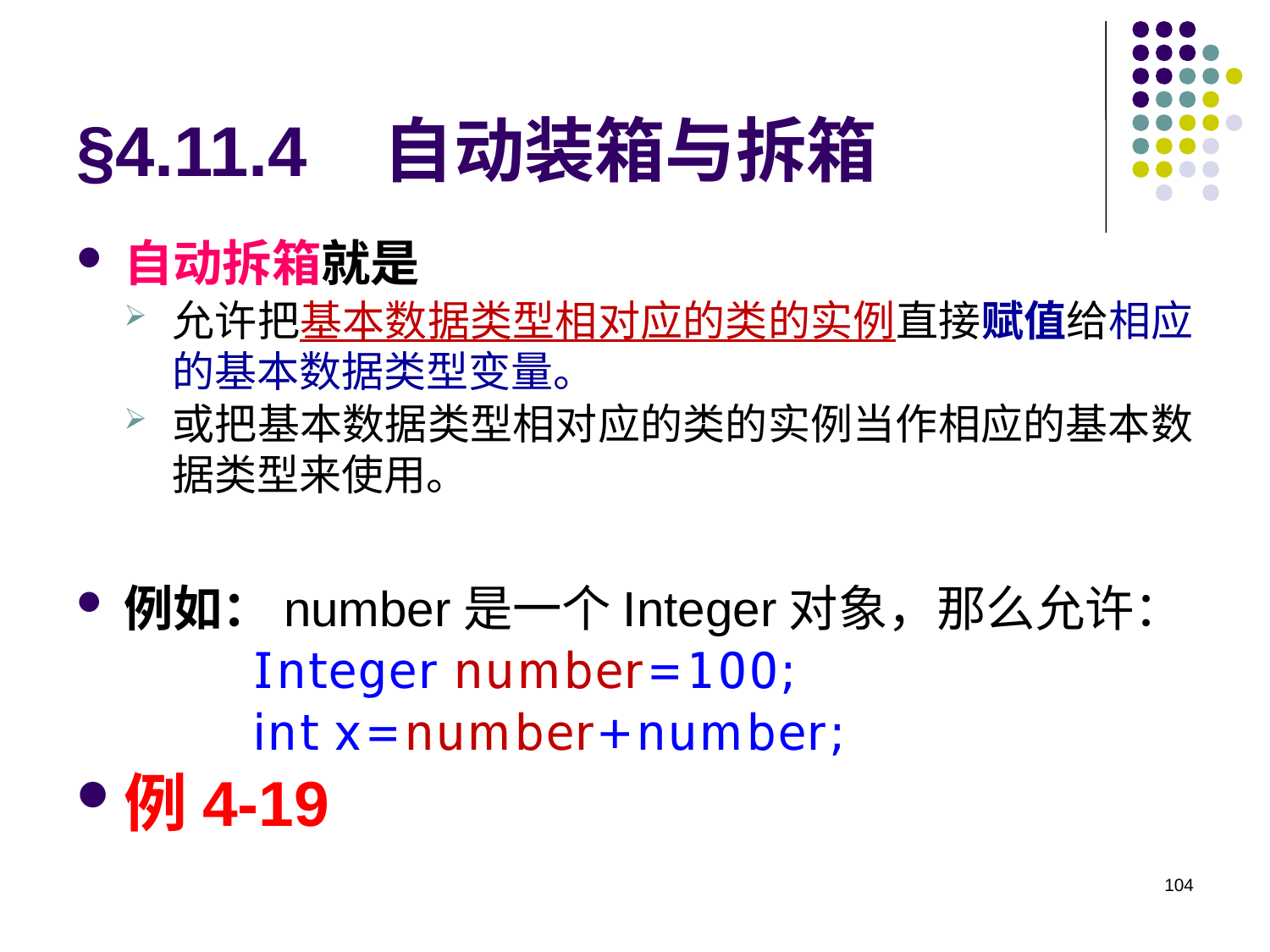

# §4.11.4   自动装箱与拆箱
自动拆箱就是
允许把基本数据类型相对应的类的实例直接赋值给相应的基本数据类型变量。
或把基本数据类型相对应的类的实例当作相应的基本数据类型来使用。

例如：number是一个Integer对象，那么允许：
Integer number=100;
int x=number+number;
例4-19

104